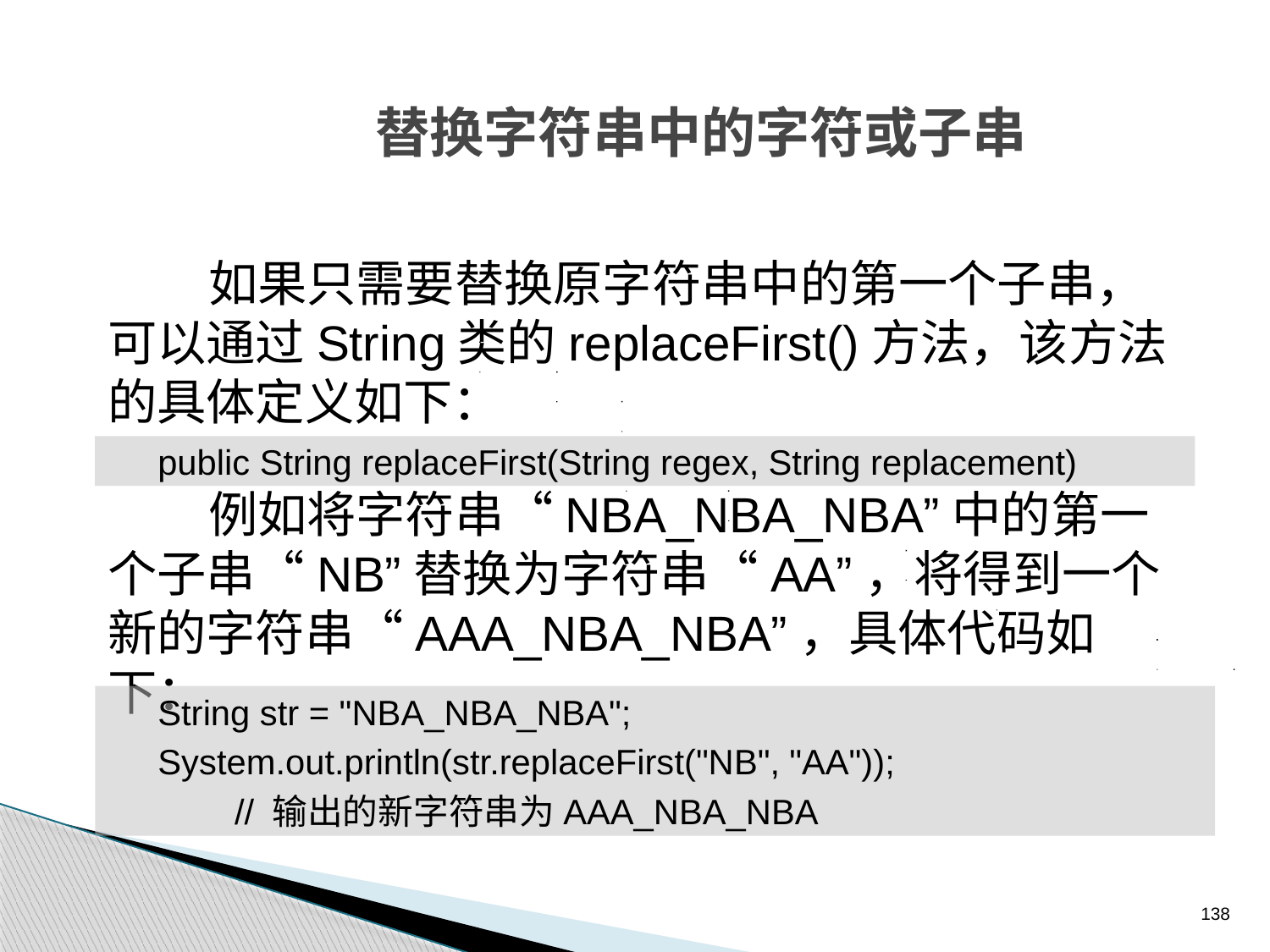

# 替换字符串中的字符或子串

如果只需要替换原字符串中的第一个子串，可以通过String类的replaceFirst()方法，该方法的具体定义如下：

例如将字符串“NBA_NBA_NBA”中的第一个子串“NB”替换为字符串“AA”，将得到一个新的字符串“AAA_NBA_NBA”，具体代码如下：

public String replaceFirst(String regex, String replacement)

String str = "NBA_NBA_NBA";
System.out.println(str.replaceFirst("NB", "AA"));
	// 输出的新字符串为AAA_NBA_NBA
138